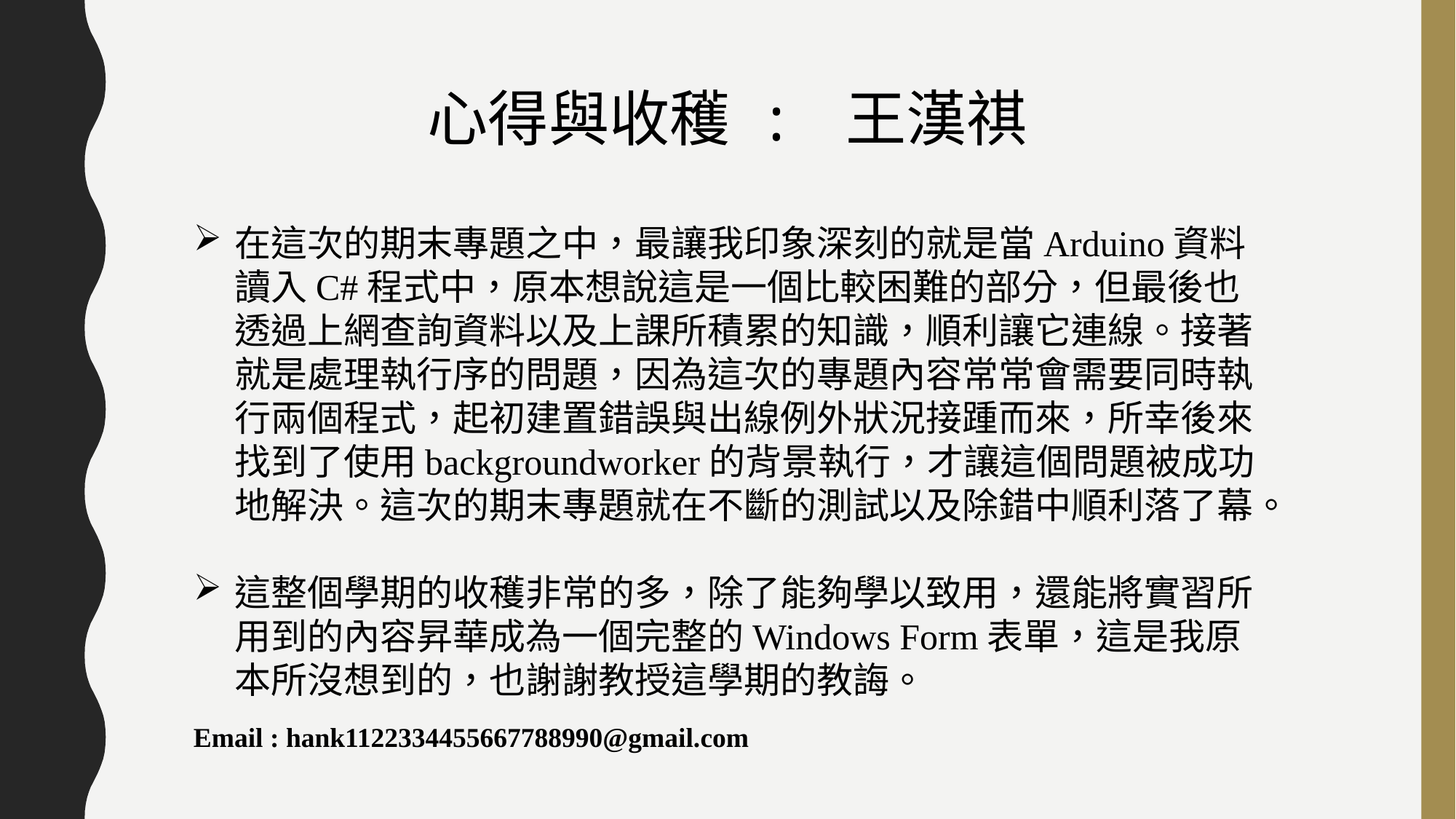

心得與收穫 : 王漢祺
在這次的期末專題之中，最讓我印象深刻的就是當Arduino資料讀入C#程式中，原本想說這是一個比較困難的部分，但最後也透過上網查詢資料以及上課所積累的知識，順利讓它連線。接著就是處理執行序的問題，因為這次的專題內容常常會需要同時執行兩個程式，起初建置錯誤與出線例外狀況接踵而來，所幸後來找到了使用backgroundworker的背景執行，才讓這個問題被成功地解決。這次的期末專題就在不斷的測試以及除錯中順利落了幕。

這整個學期的收穫非常的多，除了能夠學以致用，還能將實習所用到的內容昇華成為一個完整的Windows Form表單，這是我原本所沒想到的，也謝謝教授這學期的教誨。

Email : hank1122334455667788990@gmail.com